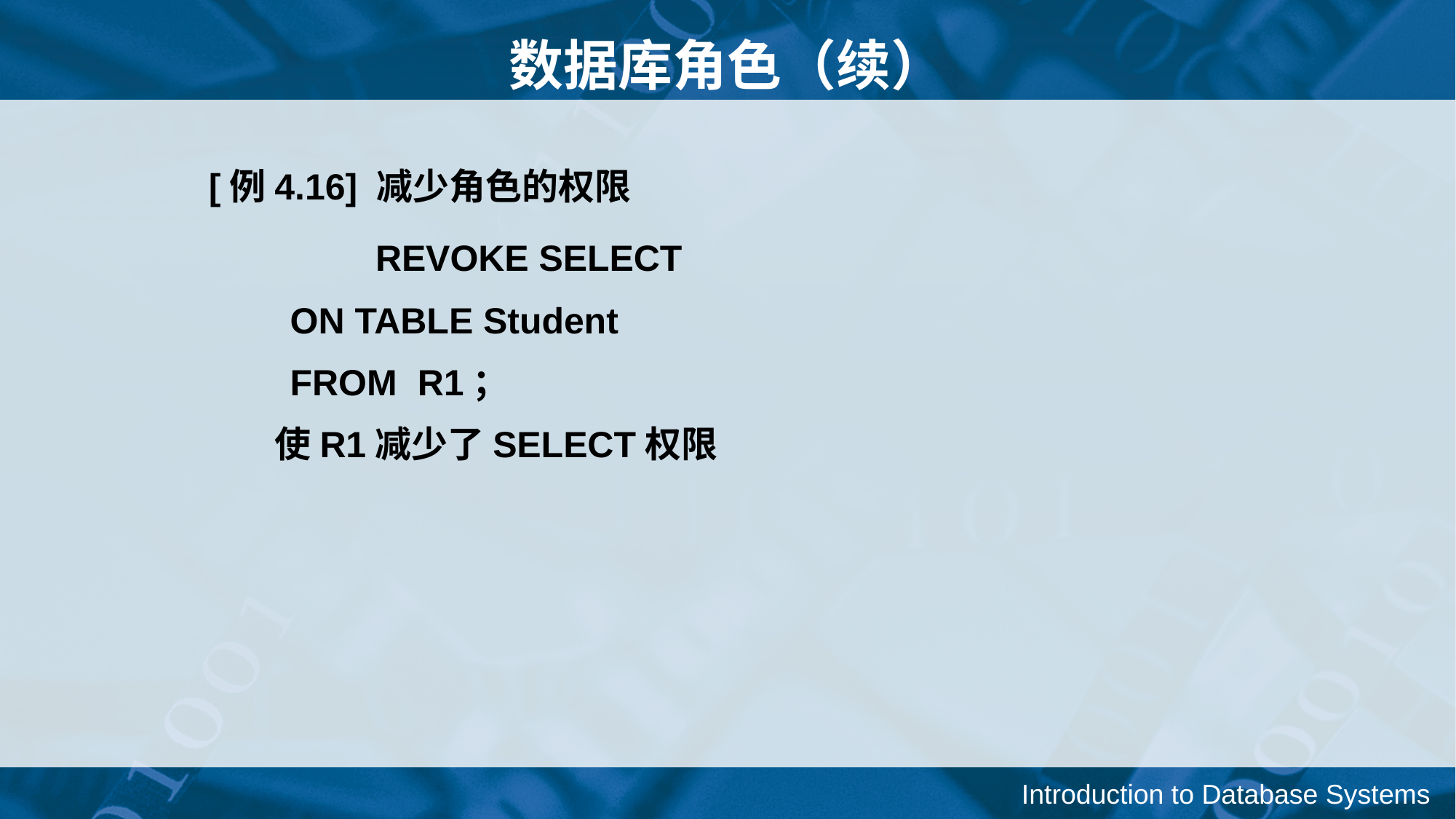

数据库角色（续）
[例4.16] 减少角色的权限
   	  REVOKE SELECT
        ON TABLE Student
        FROM  R1；
       使R1减少了SELECT权限